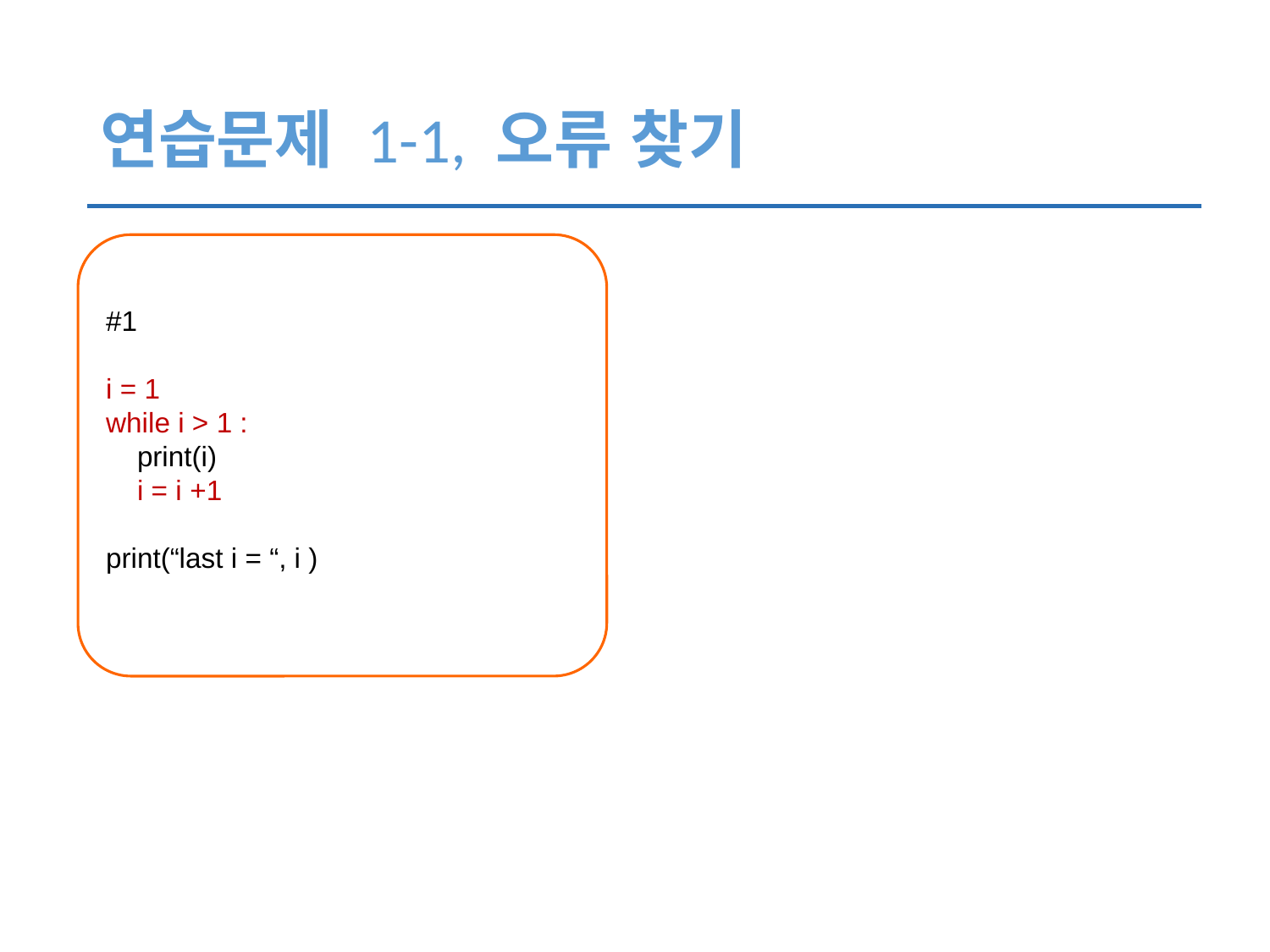

# 연습문제 1-1, 오류 찾기

#1

i = 1
while i > 1 :
    print(i)
    i = i +1

print(“last i = “, i )